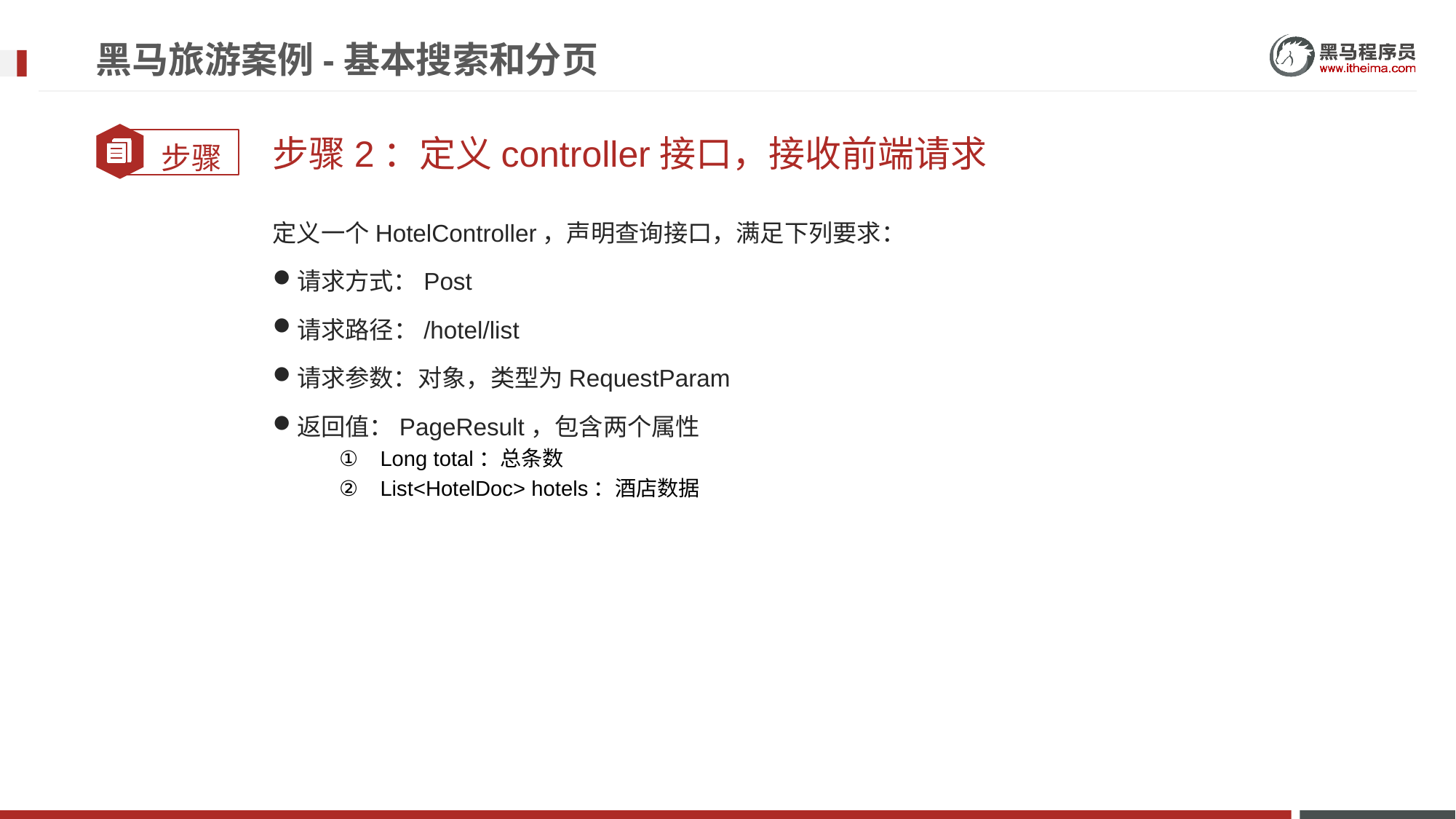

# 黑马旅游案例-基本搜索和分页
步骤2：定义controller接口，接收前端请求
定义一个HotelController，声明查询接口，满足下列要求：
请求方式：Post
请求路径：/hotel/list
请求参数：对象，类型为RequestParam
返回值：PageResult，包含两个属性
Long total：总条数
List<HotelDoc> hotels：酒店数据